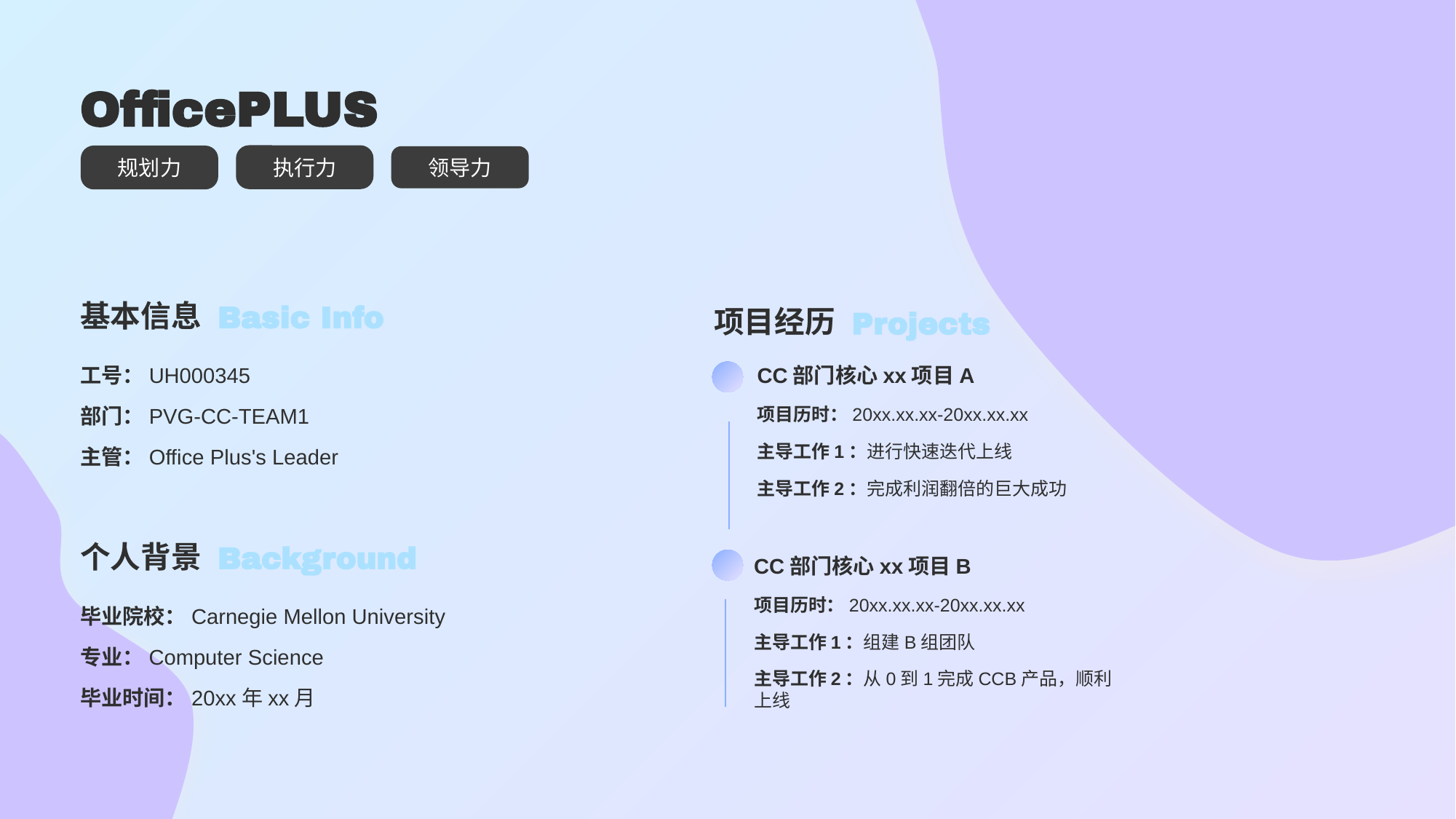

# OfficePLUS
执行力
领导力
规划力
基本信息
Basic Info
工号：UH000345
部门：PVG-CC-TEAM1
主管：Office Plus's Leader
项目经历
Projects
CC部门核心xx项目A
项目历时：20xx.xx.xx-20xx.xx.xx
主导工作1：进行快速迭代上线
主导工作2：完成利润翻倍的巨大成功

CC部门核心xx项目B
项目历时：20xx.xx.xx-20xx.xx.xx
主导工作1：组建B组团队
主导工作2：从0到1完成CCB产品，顺利上线

个人背景
Background
毕业院校：Carnegie Mellon University
专业：Computer Science
毕业时间：20xx年xx月